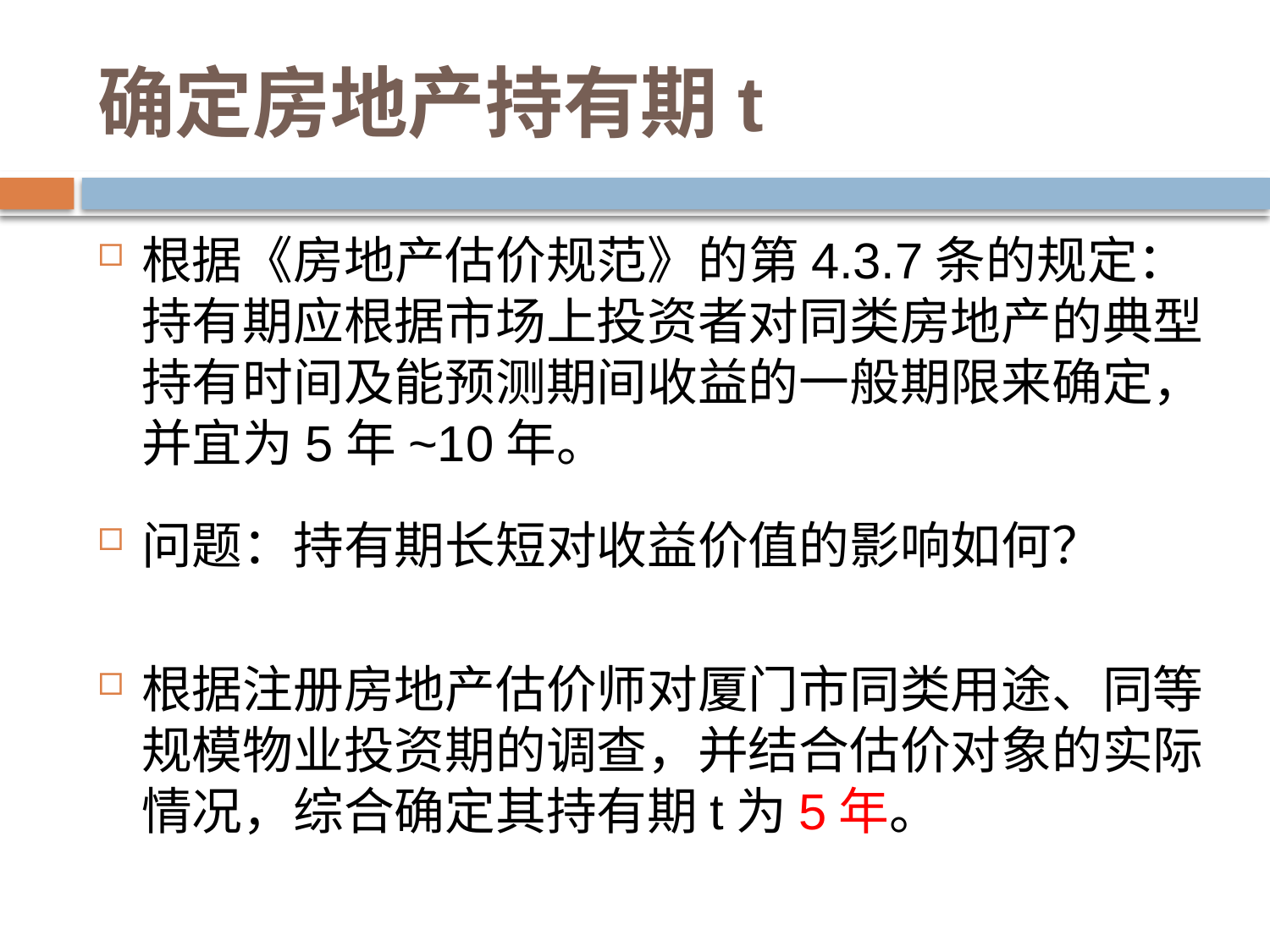

# 确定房地产持有期t
根据《房地产估价规范》的第4.3.7条的规定：持有期应根据市场上投资者对同类房地产的典型持有时间及能预测期间收益的一般期限来确定，并宜为5年~10年。
问题：持有期长短对收益价值的影响如何？
根据注册房地产估价师对厦门市同类用途、同等规模物业投资期的调查，并结合估价对象的实际情况，综合确定其持有期t为5年。